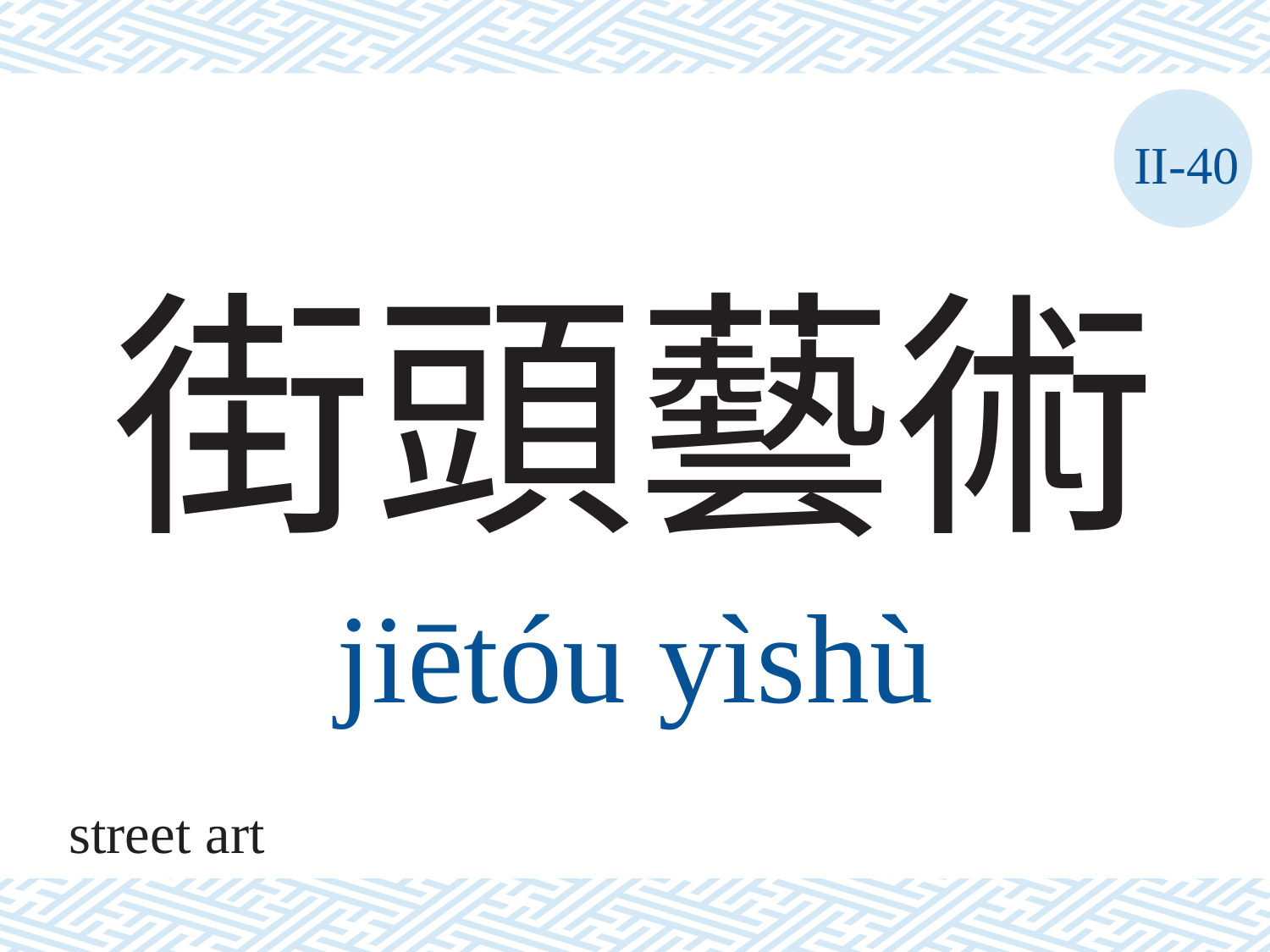

II-40
# 街頭藝術
jiētóu	yìshù
street art